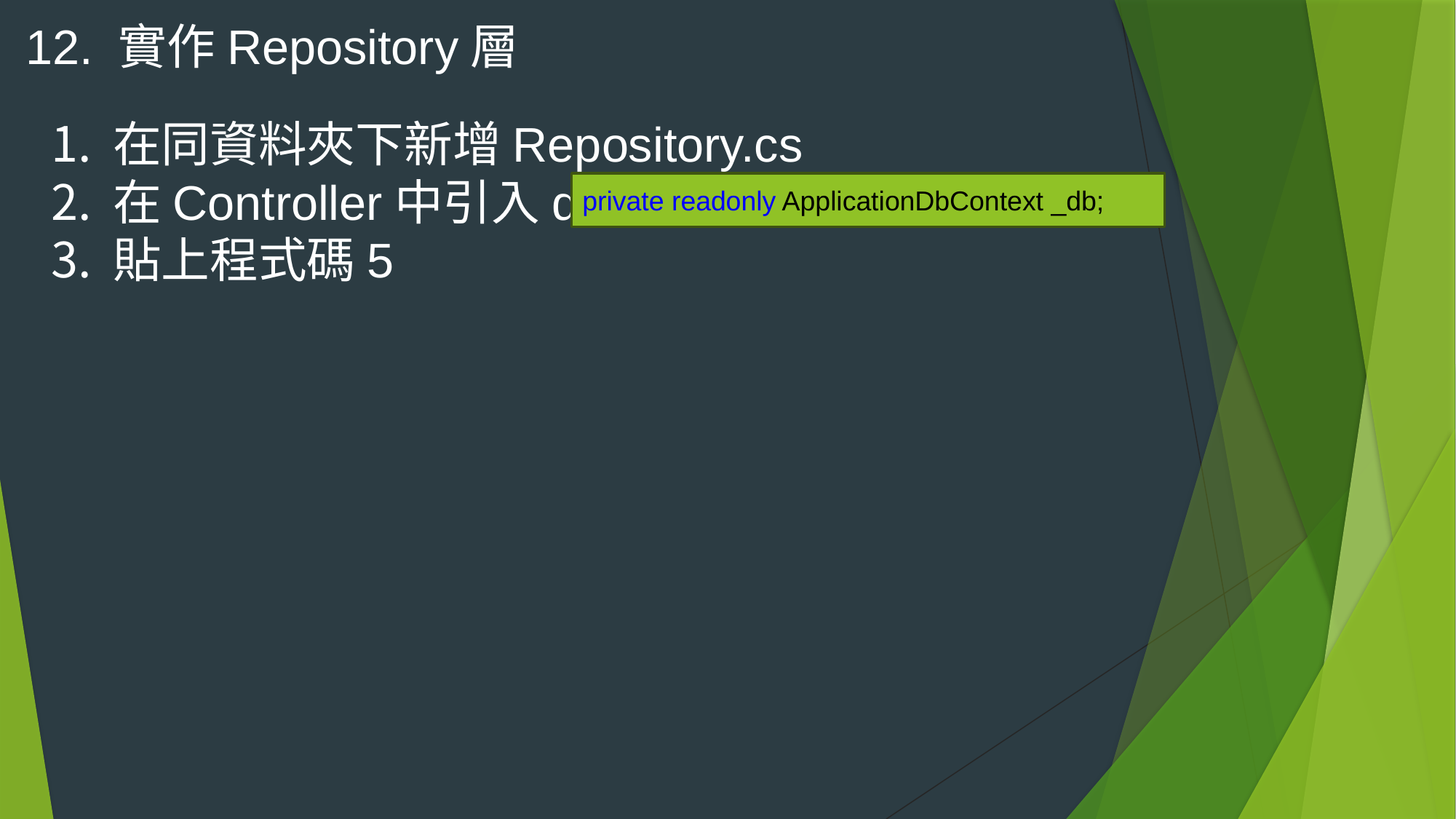

12. 實作Repository層
在同資料夾下新增Repository.cs
在Controller中引入db
貼上程式碼5
private readonly ApplicationDbContext _db;